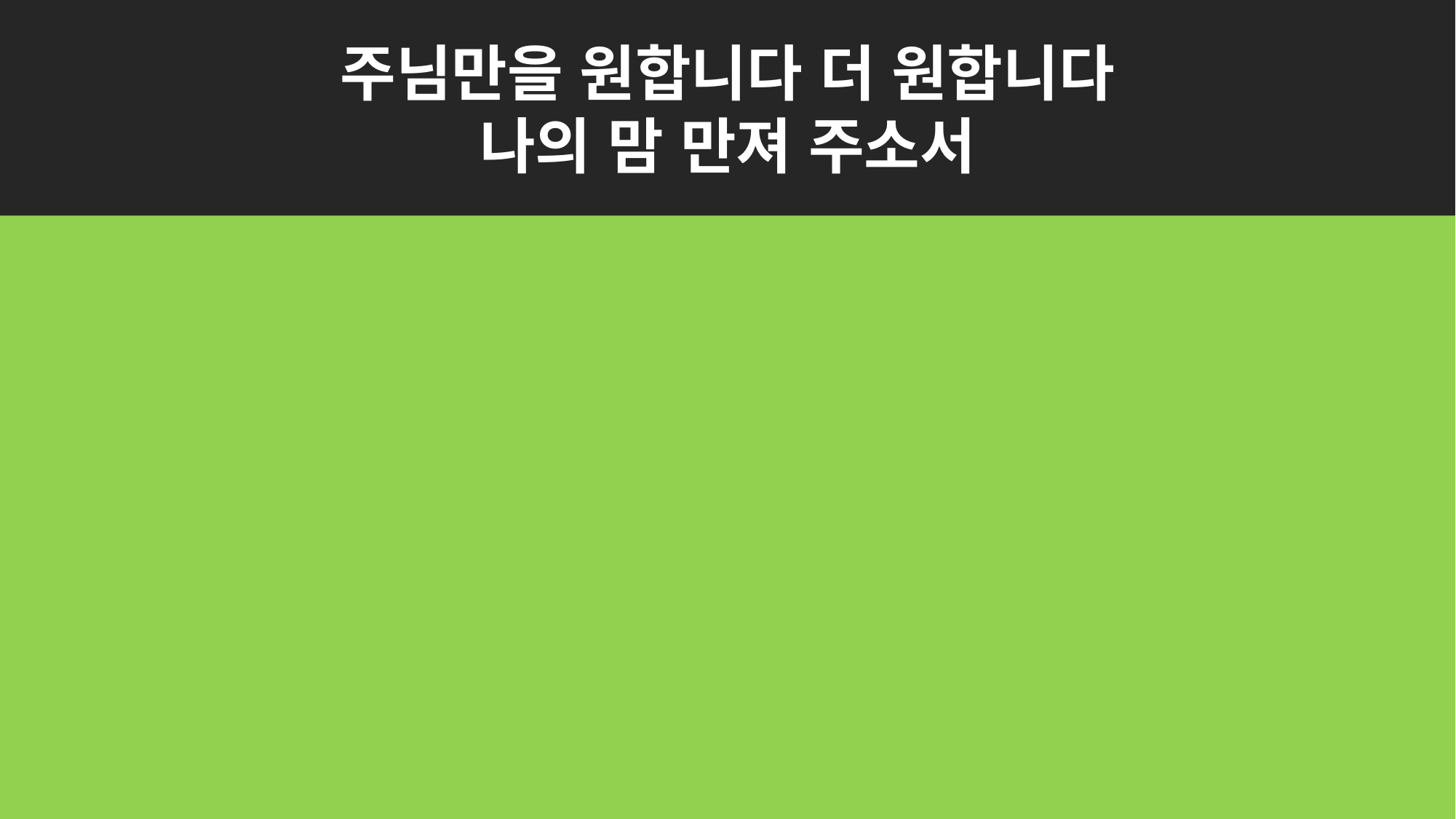

주님만을 원합니다 더 원합니다
나의 맘 만져 주소서